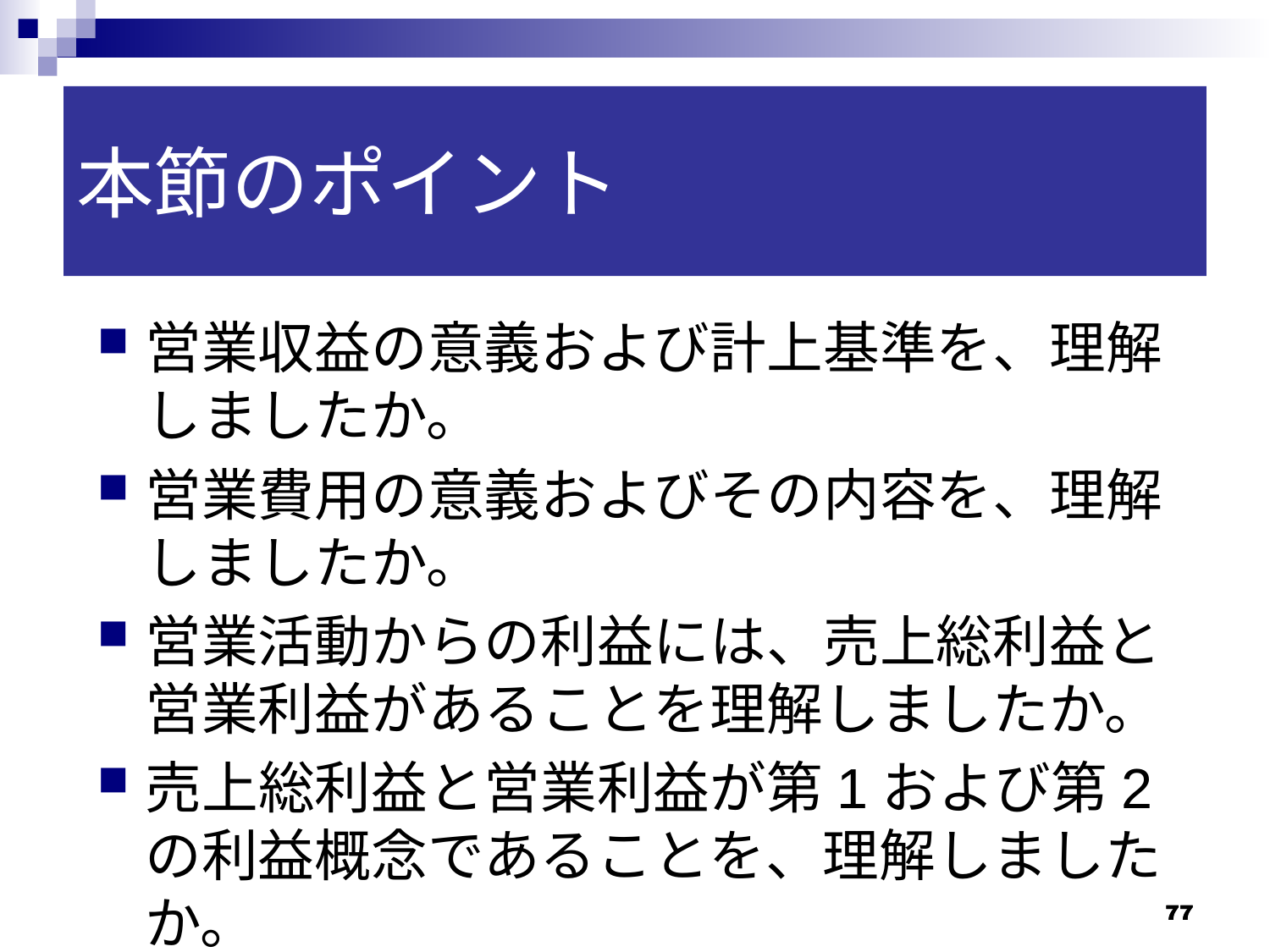

本節のポイント
営業収益の意義および計上基準を、理解しましたか。
営業費用の意義およびその内容を、理解しましたか。
営業活動からの利益には、売上総利益と営業利益があることを理解しましたか。
売上総利益と営業利益が第1および第2の利益概念であることを、理解しましたか。
77
77